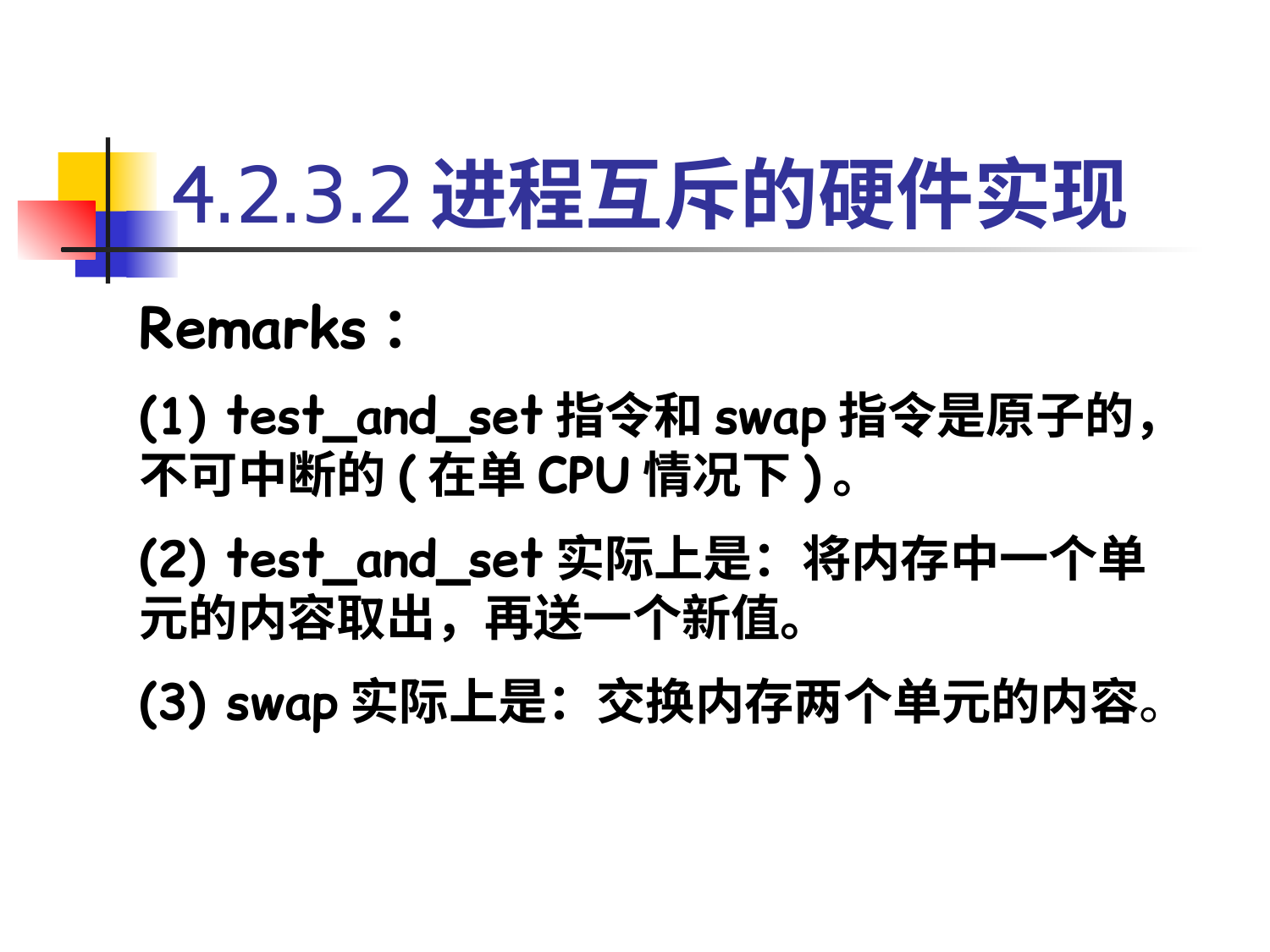

# 4.2.3.2进程互斥的硬件实现
Remarks：
(1) test_and_set指令和swap指令是原子的，不可中断的(在单CPU情况下)。
(2) test_and_set实际上是：将内存中一个单元的内容取出，再送一个新值。
(3) swap实际上是：交换内存两个单元的内容。